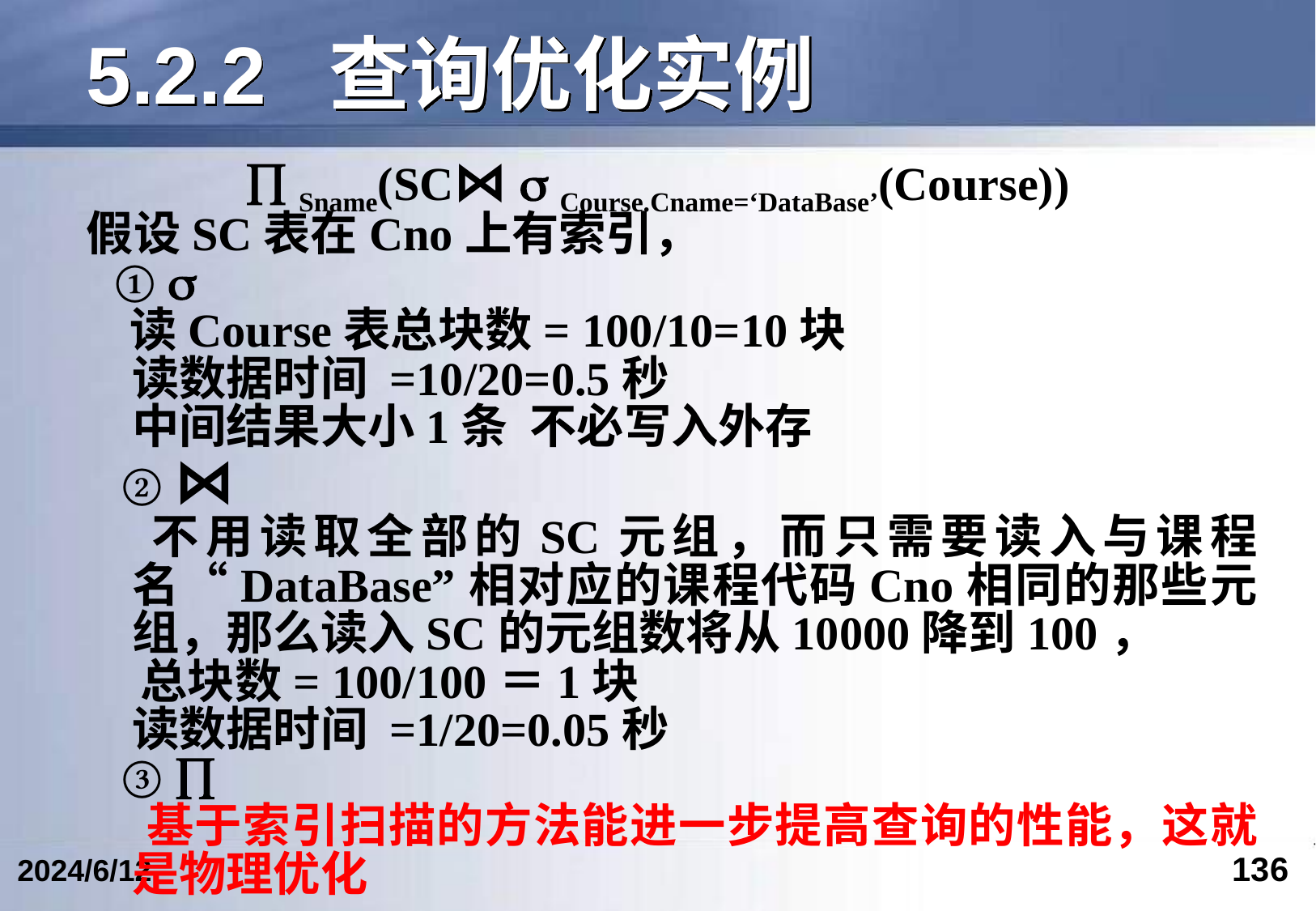

# 5.2.2	查询优化实例
∏ Sname(SC⋈ σ Course.Cname=‘DataBase’(Course))
假设SC表在Cno上有索引，
 ① σ
   读Course表总块数= 100/10=10块
	读数据时间 =10/20=0.5秒
	中间结果大小1条  不必写入外存
   ② ⋈
 	不用读取全部的SC元组，而只需要读入与课程名“DataBase”相对应的课程代码Cno相同的那些元组，那么读入SC的元组数将从10000降到100，
    总块数= 100/100＝1块
	读数据时间 =1/20=0.05秒
   ③ ∏
    基于索引扫描的方法能进一步提高查询的性能，这就是物理优化
136
2024/6/12